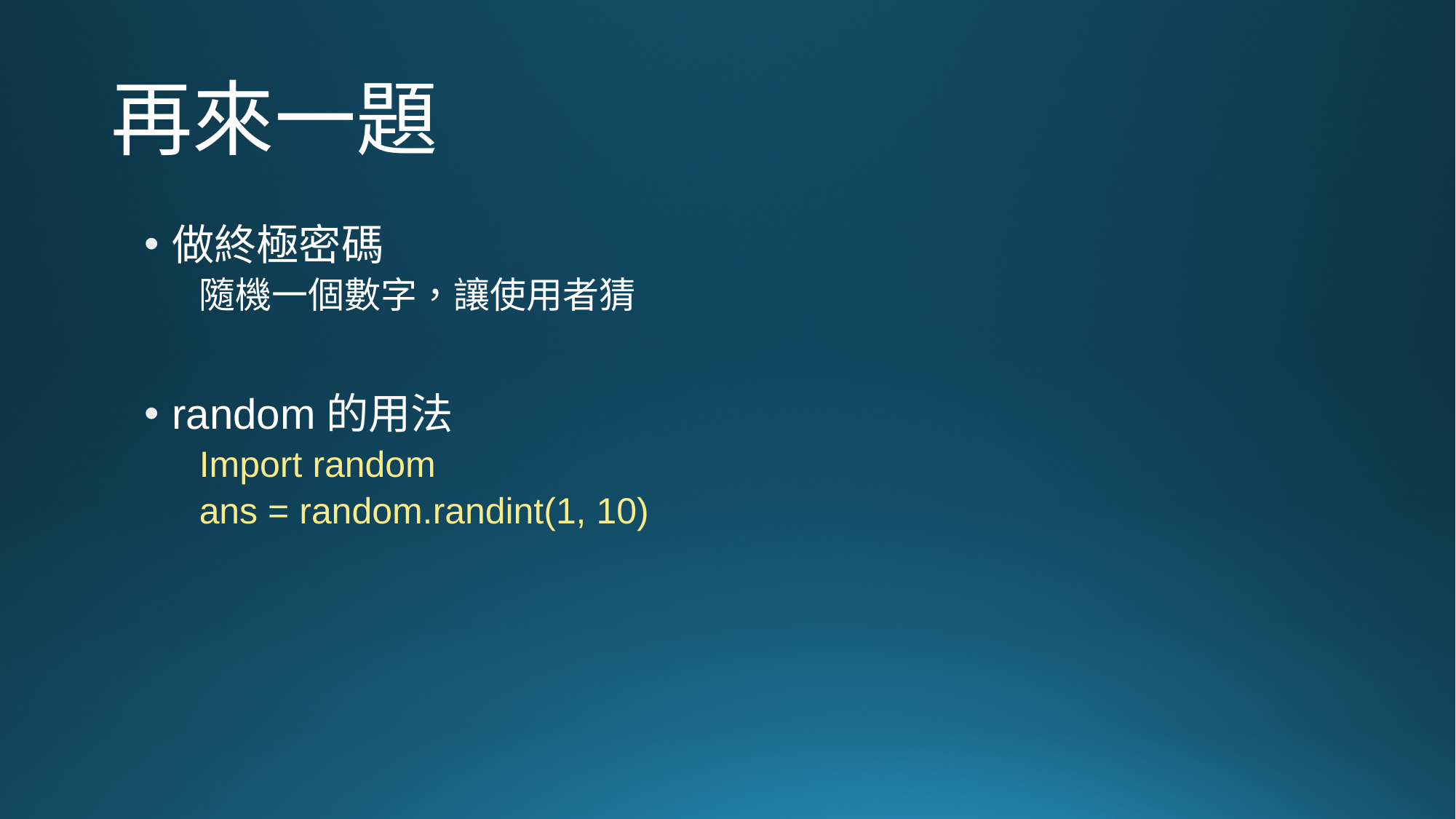

# 再來一題
做終極密碼
隨機一個數字，讓使用者猜

random的用法
Import random
ans = random.randint(1, 10)